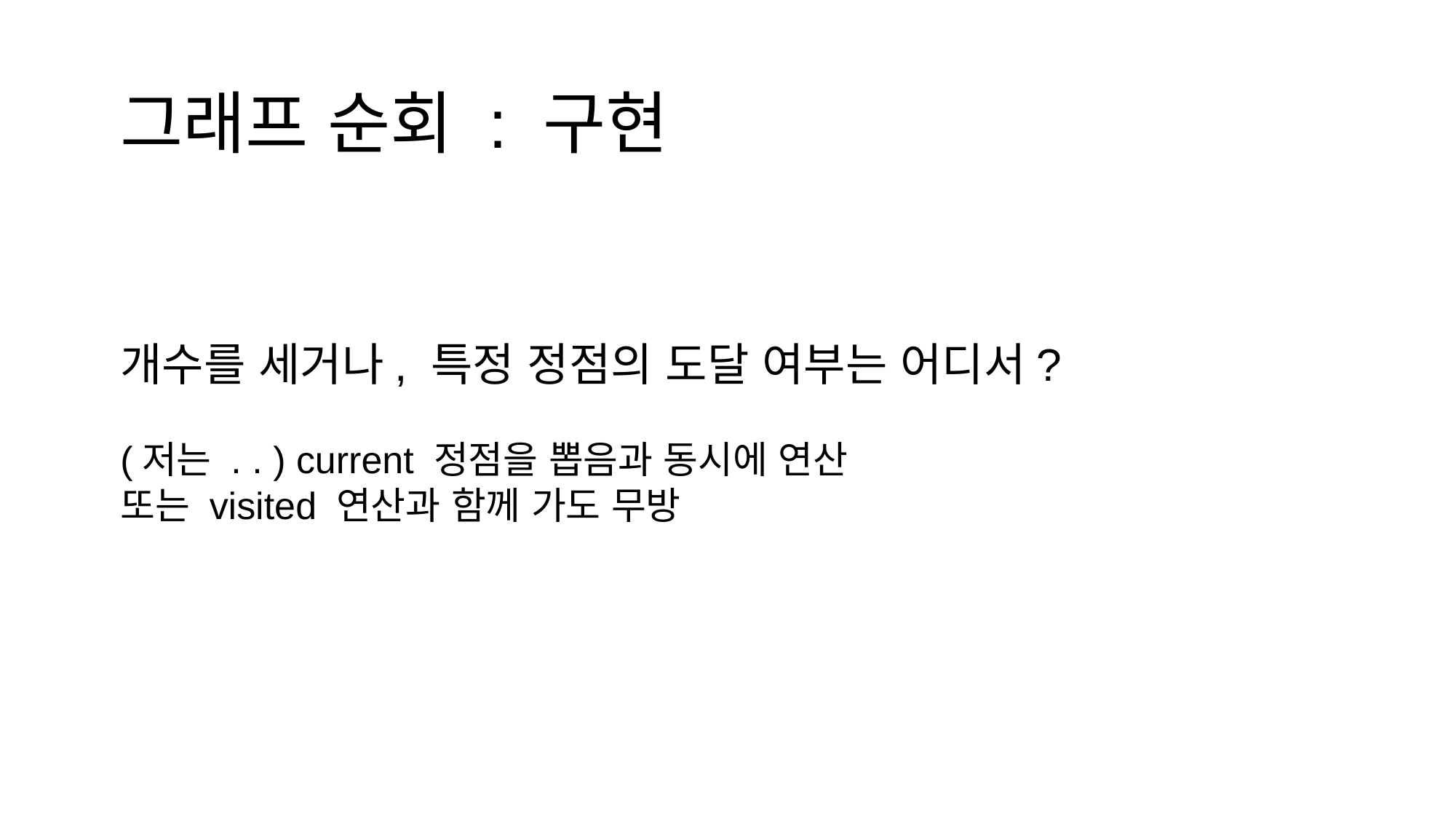

그래프 순회 : 구현
개수를 세거나, 특정 정점의 도달 여부는 어디서?

(저는 . . ) current 정점을 뽑음과 동시에 연산
또는 visited 연산과 함께 가도 무방